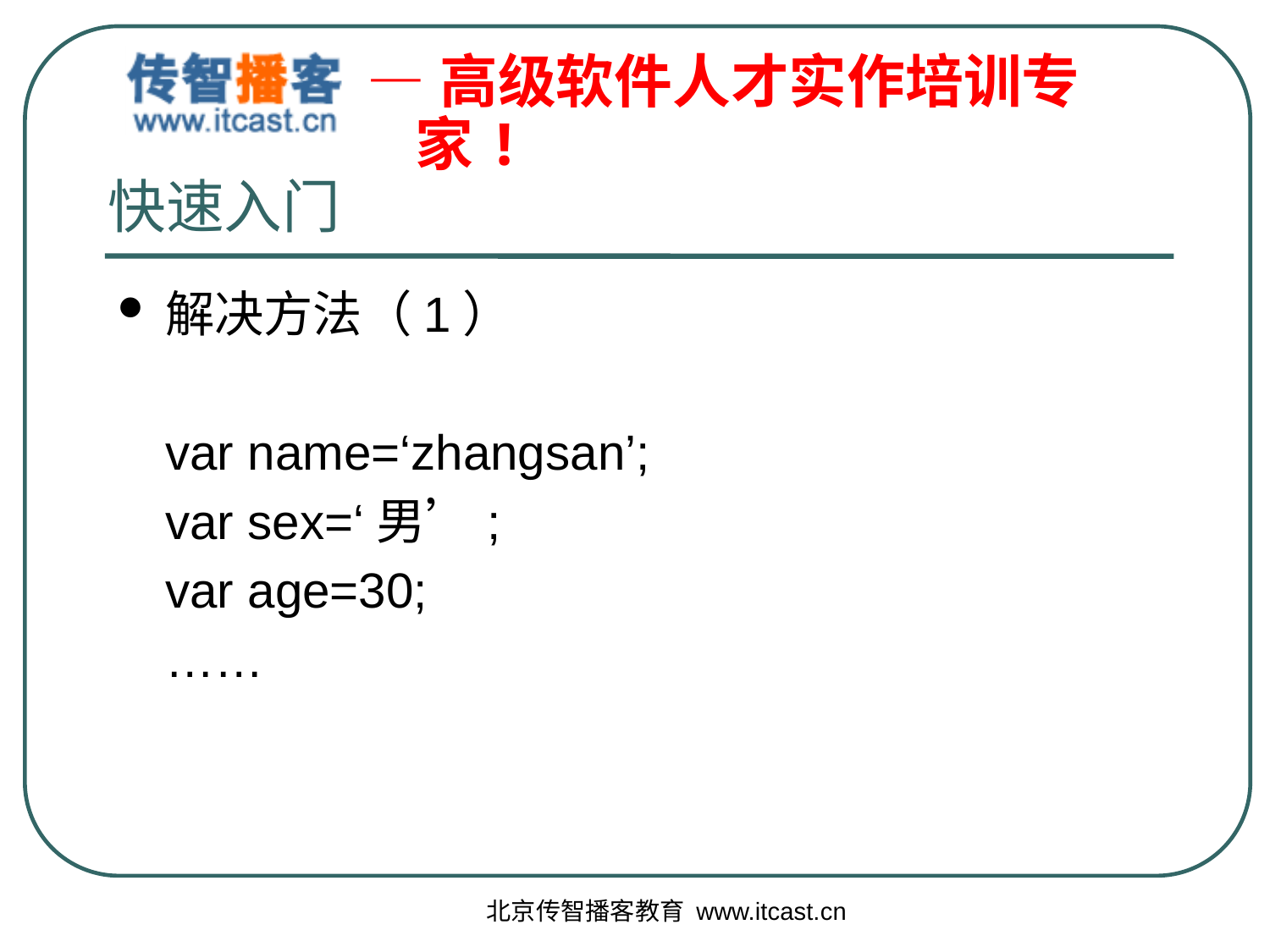

# 快速入门
解决方法（1）

	var name=‘zhangsan’;
	var sex=‘男’;
	var age=30;
	……
北京传智播客教育 www.itcast.cn